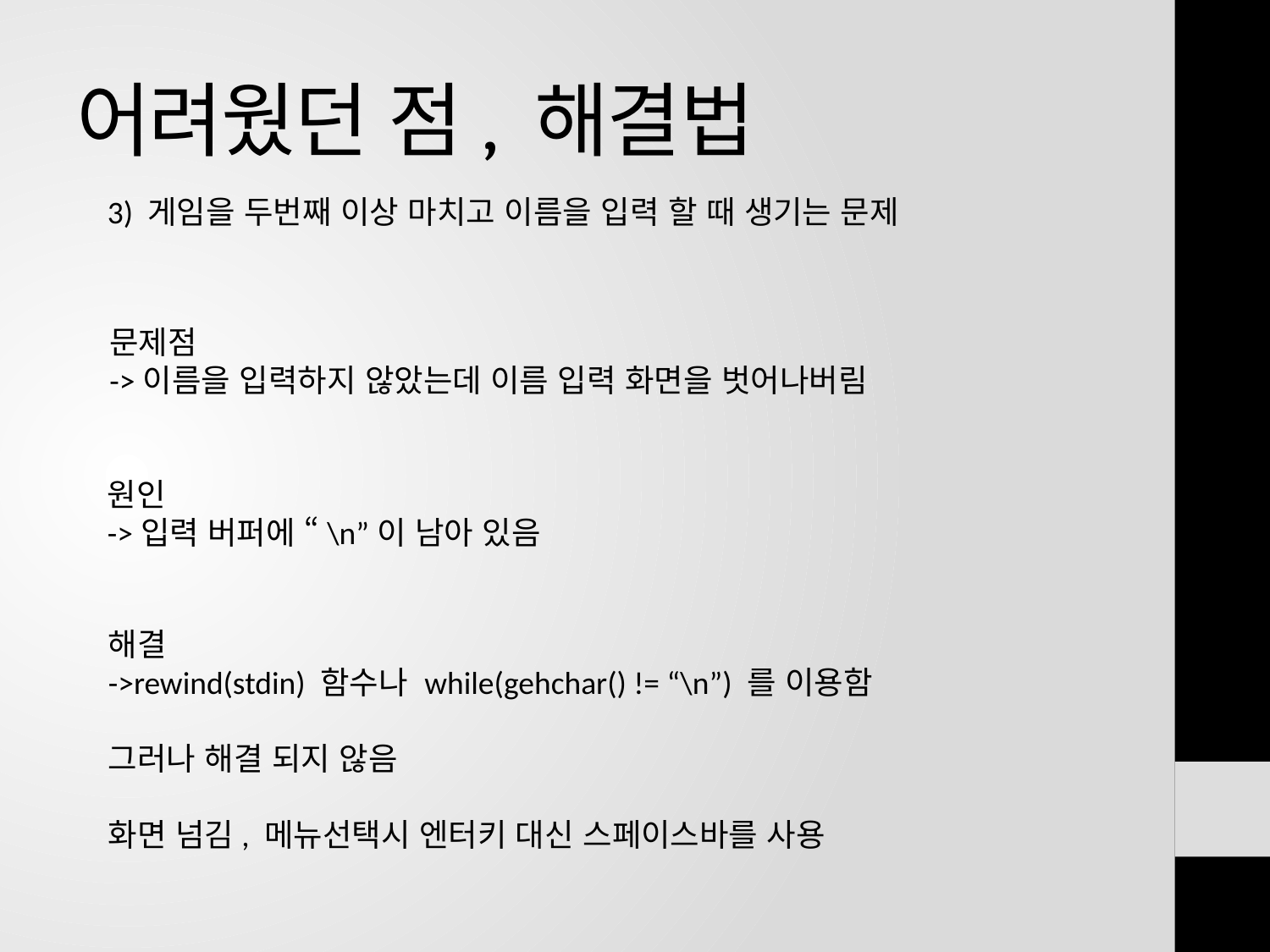

# 어려웠던 점, 해결법
3) 게임을 두번째 이상 마치고 이름을 입력 할 때 생기는 문제
문제점
->이름을 입력하지 않았는데 이름 입력 화면을 벗어나버림
원인
->입력 버퍼에 “\n”이 남아 있음
해결
->rewind(stdin) 함수나 while(gehchar() != “\n”) 를 이용함

그러나 해결 되지 않음

화면 넘김, 메뉴선택시 엔터키 대신 스페이스바를 사용